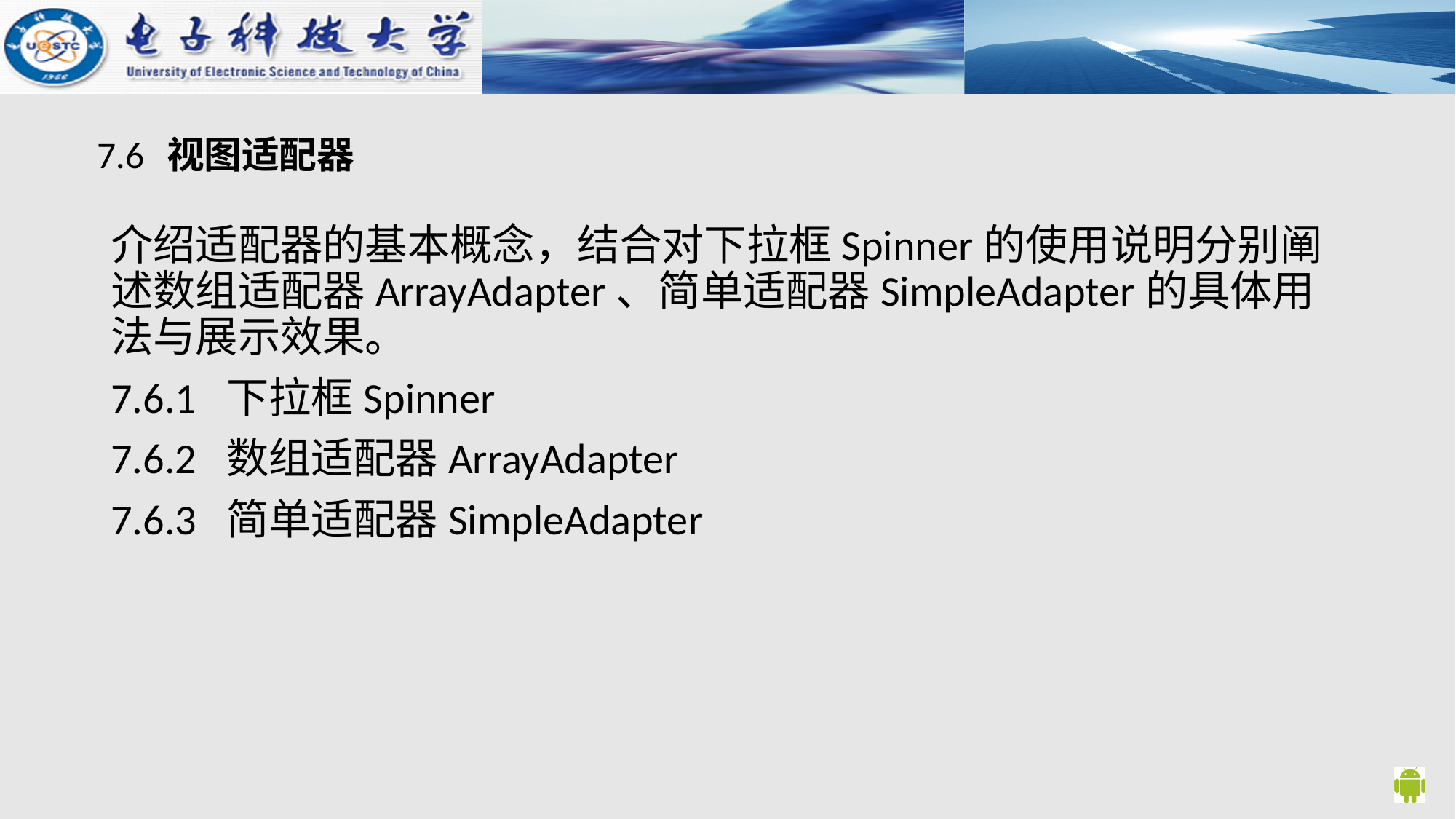

# 7.6  视图适配器
介绍适配器的基本概念，结合对下拉框Spinner的使用说明分别阐述数组适配器ArrayAdapter、简单适配器SimpleAdapter的具体用法与展示效果。
7.6.1  下拉框Spinner
7.6.2  数组适配器ArrayAdapter
7.6.3  简单适配器SimpleAdapter